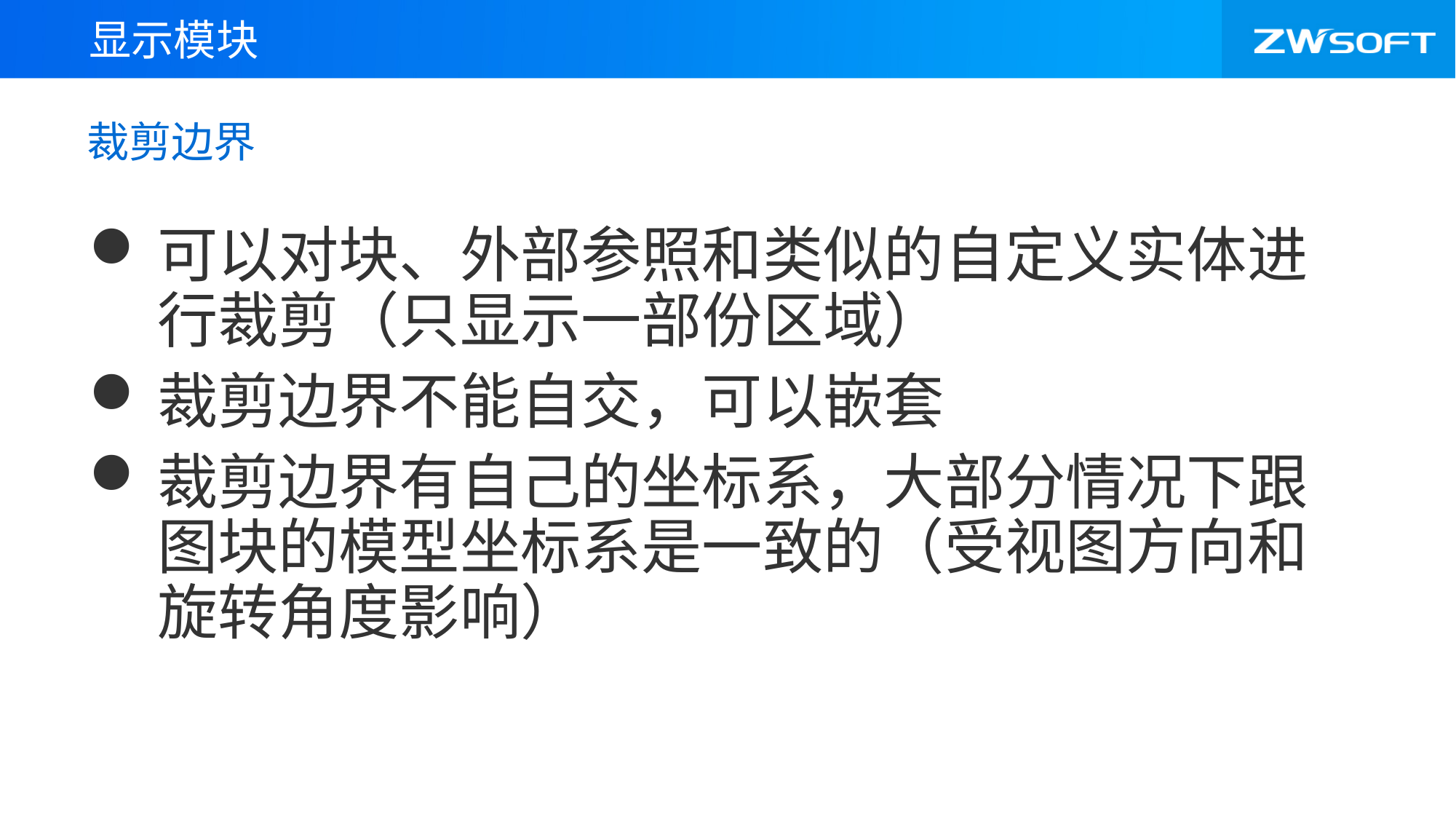

显示模块
# 裁剪边界
可以对块、外部参照和类似的自定义实体进行裁剪（只显示一部份区域）
裁剪边界不能自交，可以嵌套
裁剪边界有自己的坐标系，大部分情况下跟图块的模型坐标系是一致的（受视图方向和旋转角度影响）